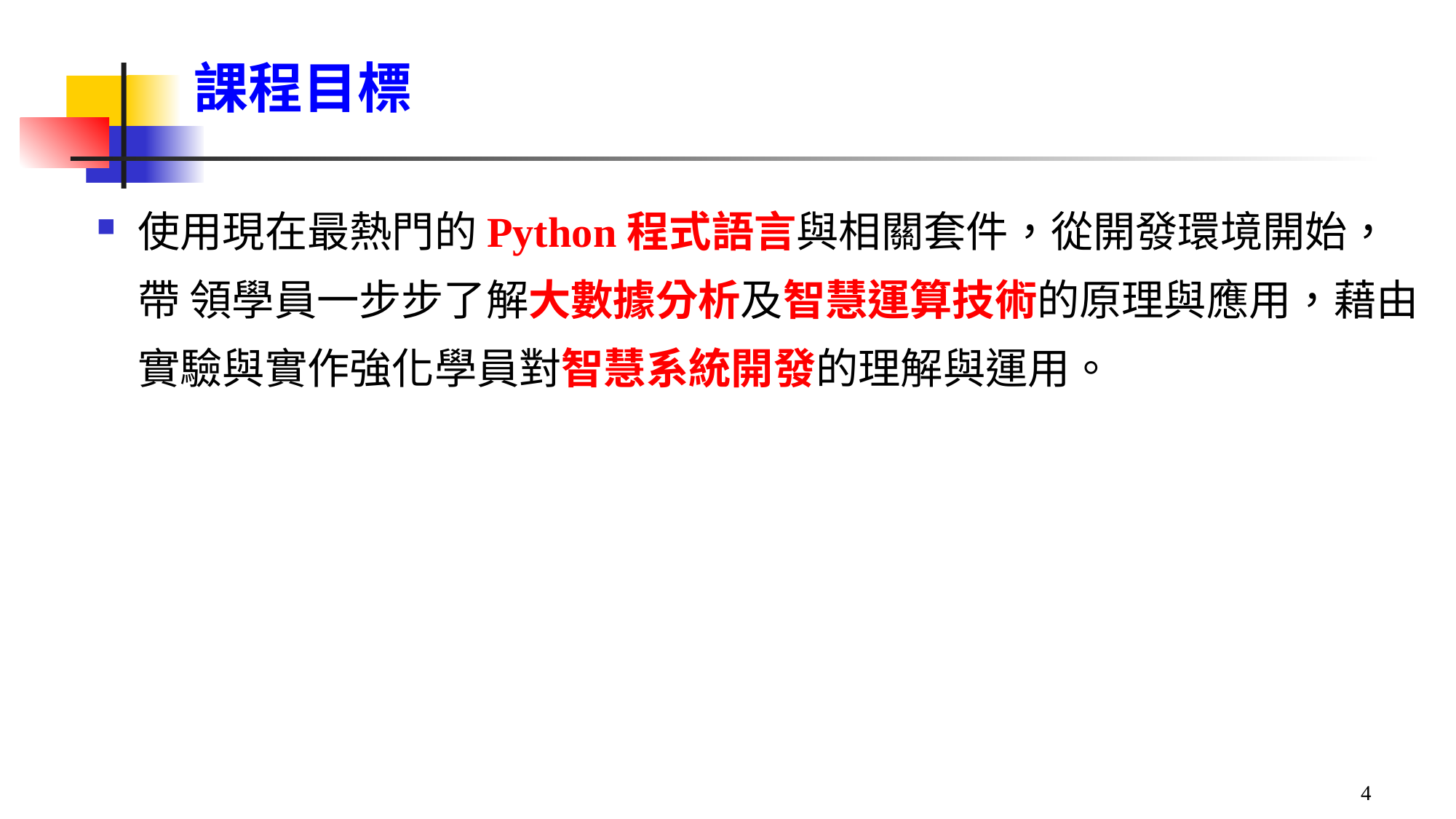

# 課程目標
使用現在最熱門的Python程式語言與相關套件，從開發環境開始，帶 領學員一步步了解大數據分析及智慧運算技術的原理與應用，藉由實驗與實作強化學員對智慧系統開發的理解與運用。
4